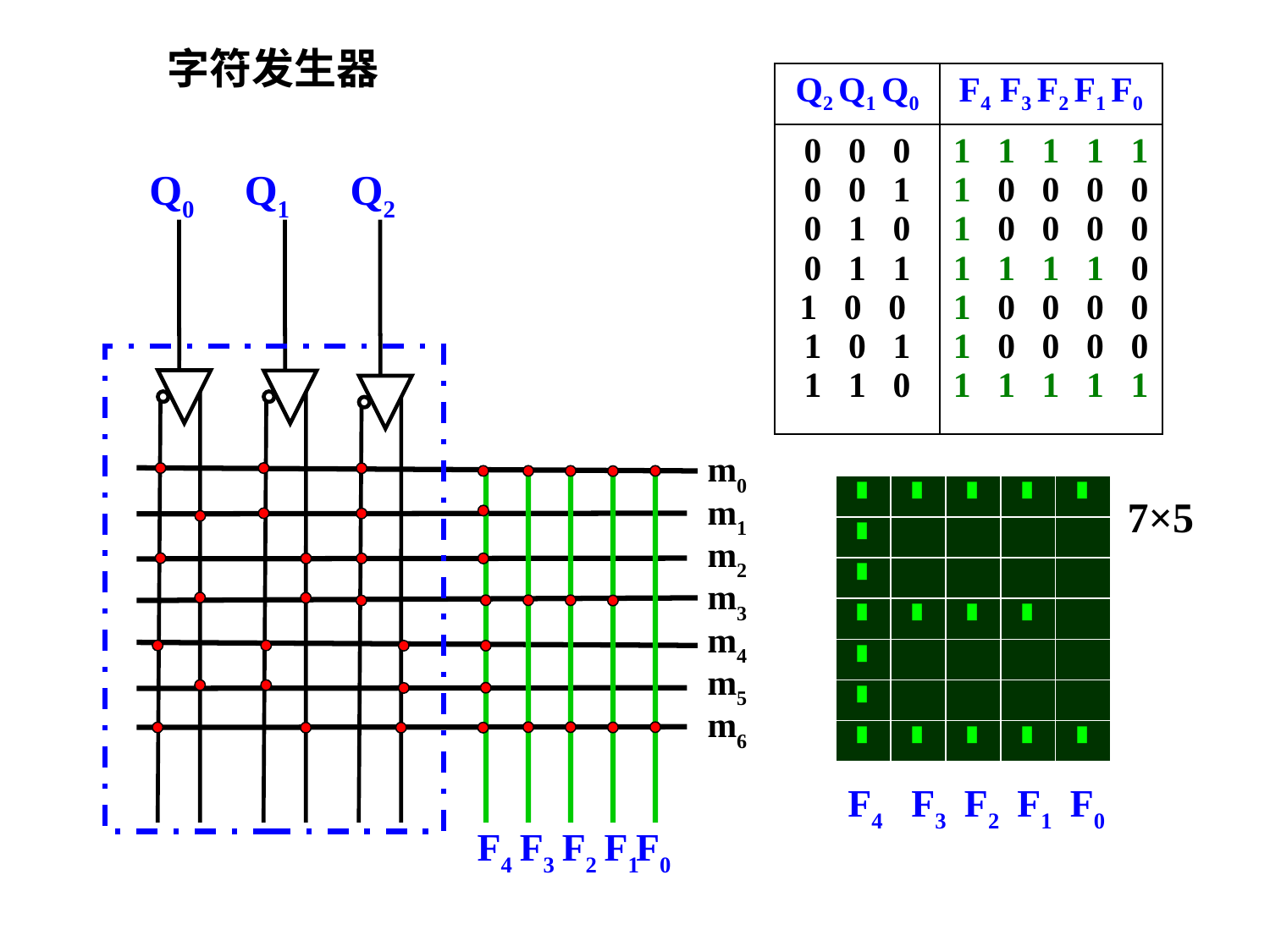

字符发生器
| Q2 Q1 Q0 | F4 F3 F2 F1 F0 |
| --- | --- |
| 0 0 0 0 0 1 0 1 0 0 1 1 1 0 0 1 0 1 1 1 0 | 1 1 1 1 1 1 0 0 0 0 1 0 0 0 0 1 1 1 1 0 1 0 0 0 0 1 0 0 0 0 1 1 1 1 1 |

Q0
Q1
Q2

m0
m1
m2
m3
m4
m5
m6

| ▉ | ▉ | ▉ | ▉ | ▉ |
| --- | --- | --- | --- | --- |
| ▉ |  |  |  |  |
| ▉ |  |  |  |  |
| ▉ | ▉ | ▉ | ▉ |  |
| ▉ |  |  |  |  |
| ▉ |  |  |  |  |
| ▉ | ▉ | ▉ | ▉ | ▉ |
7×5

F4
F3
F2
F1
F0
F4
F3
F2
F1
F0